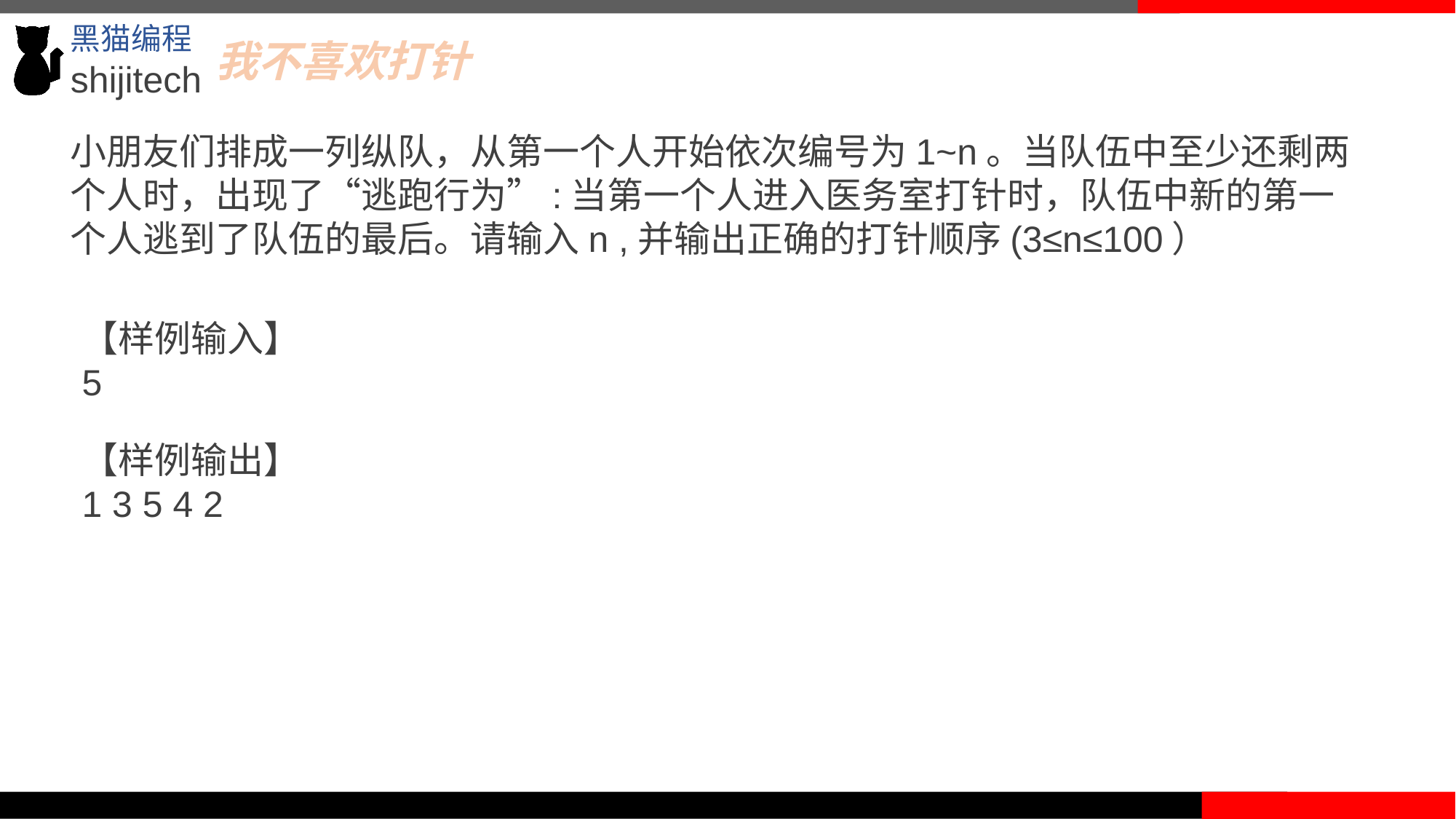

我不喜欢打针
小朋友们排成一列纵队，从第一个人开始依次编号为1~n。当队伍中至少还剩两个人时，出现了“逃跑行为”:当第一个人进入医务室打针时，队伍中新的第一个人逃到了队伍的最后。请输入n ,并输出正确的打针顺序(3≤n≤100）
【样例输入】
5
【样例输出】
1 3 5 4 2